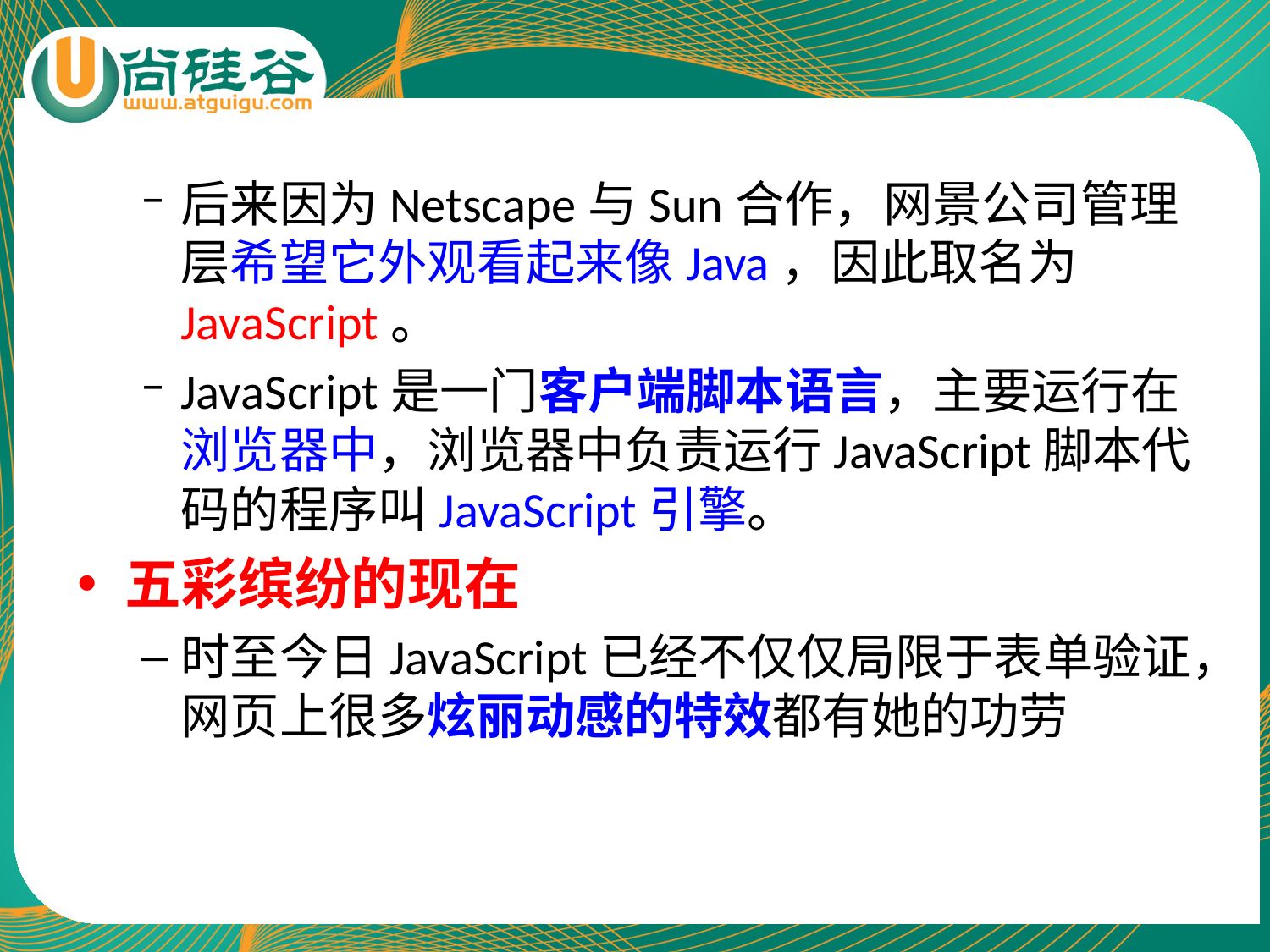

后来因为Netscape与Sun合作，网景公司管理层希望它外观看起来像Java，因此取名为JavaScript。
JavaScript是一门客户端脚本语言，主要运行在浏览器中，浏览器中负责运行JavaScript脚本代码的程序叫JavaScript引擎。
五彩缤纷的现在
时至今日JavaScript已经不仅仅局限于表单验证，网页上很多炫丽动感的特效都有她的功劳